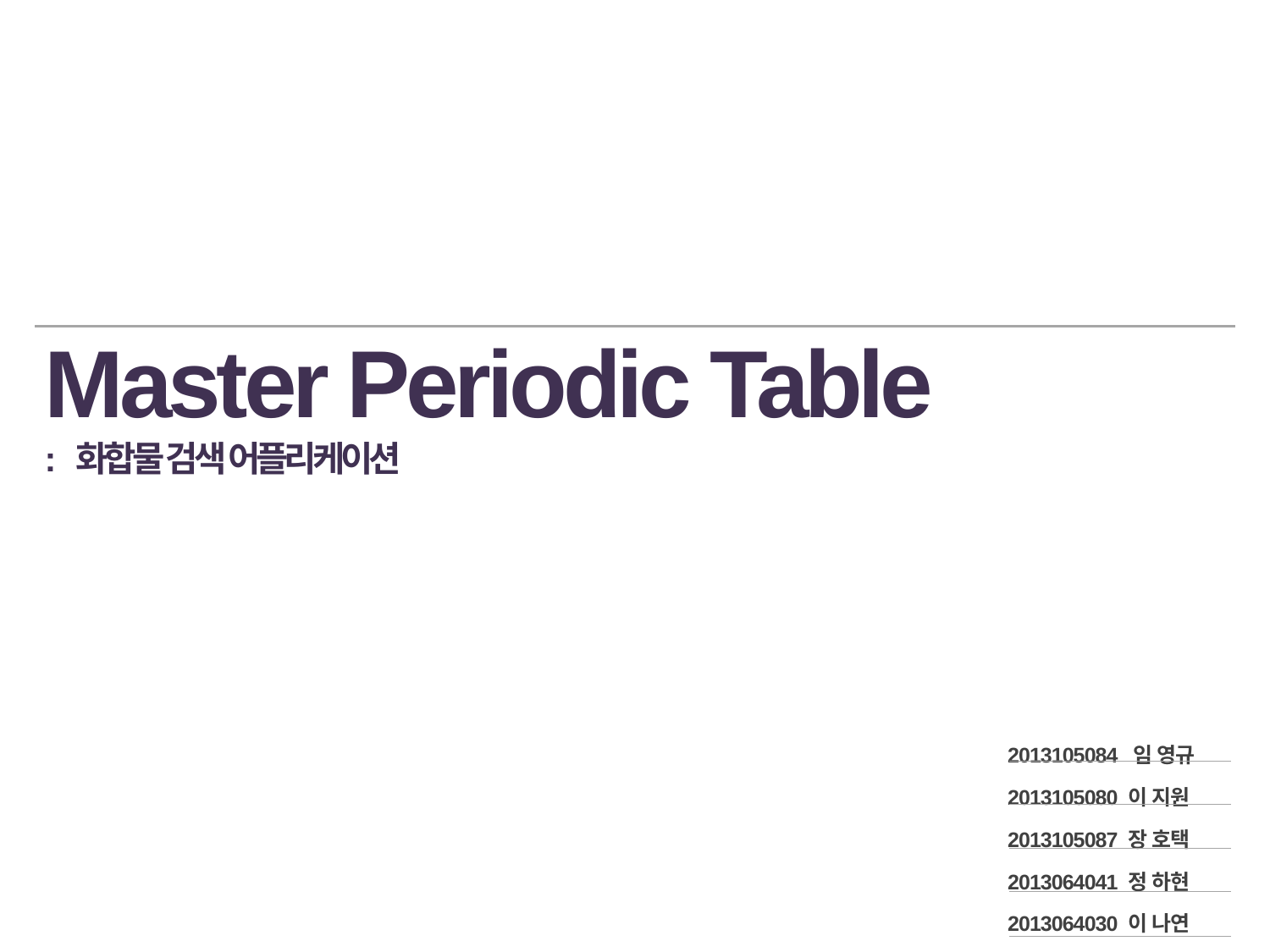

Master Periodic Table
:  화합물 검색 어플리케이션
2013105084  임 영규
2013105080 이 지원
2013105087 장 호택
2013064041 정 하현
2013064030 이 나연